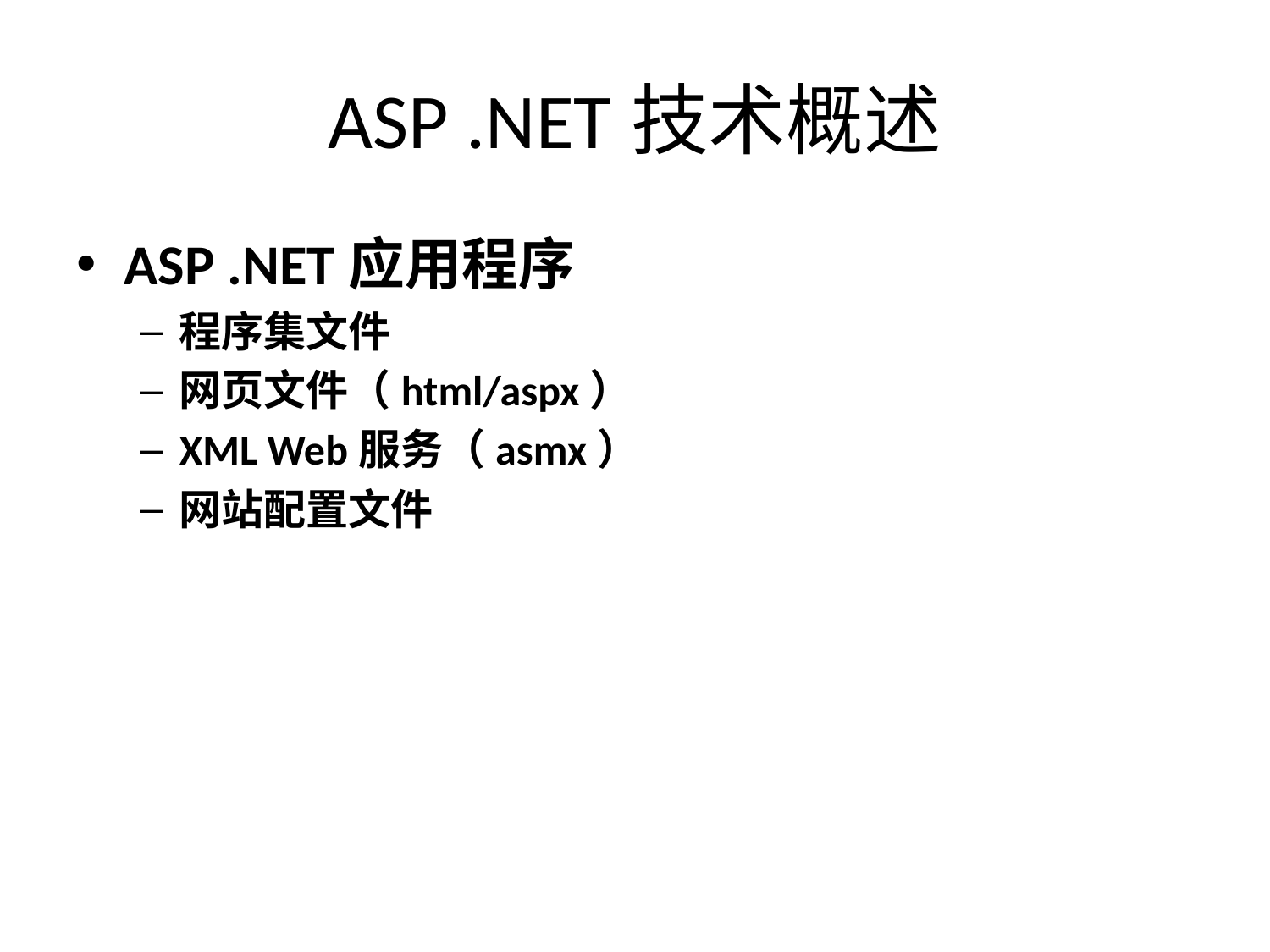

# ASP .NET技术概述
ASP .NET应用程序
程序集文件
网页文件（html/aspx）
XML Web服务（asmx）
网站配置文件

4